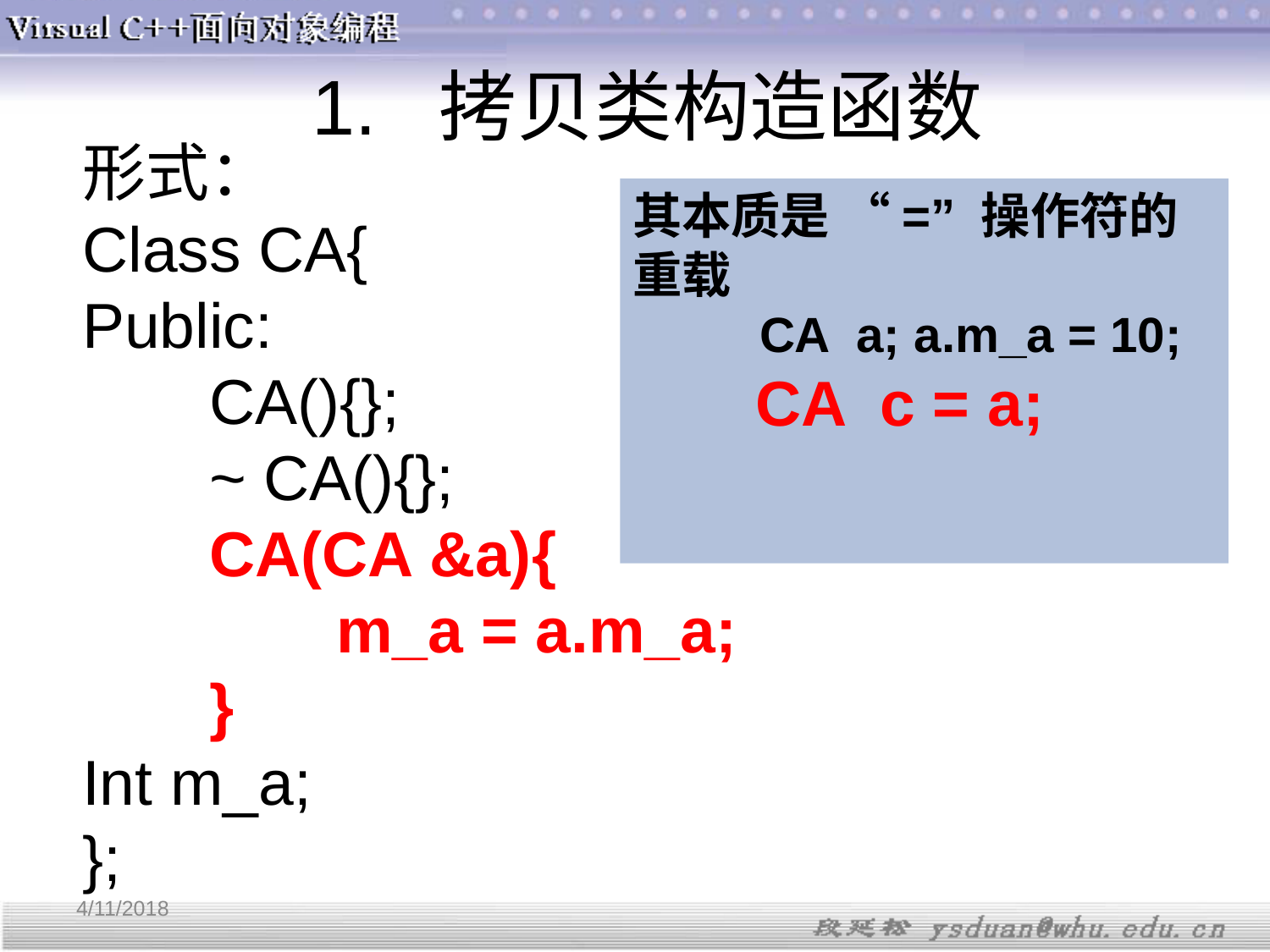

拷贝类构造函数
形式：
Class CA{
Public:
	CA(){};
	~ CA(){};
	CA(CA &a){
		m_a = a.m_a;
	}
Int m_a;
};
其本质是 “=” 操作符的重载
	CA  a; a.m_a = 10;
       CA  c = a;

4/11/2018